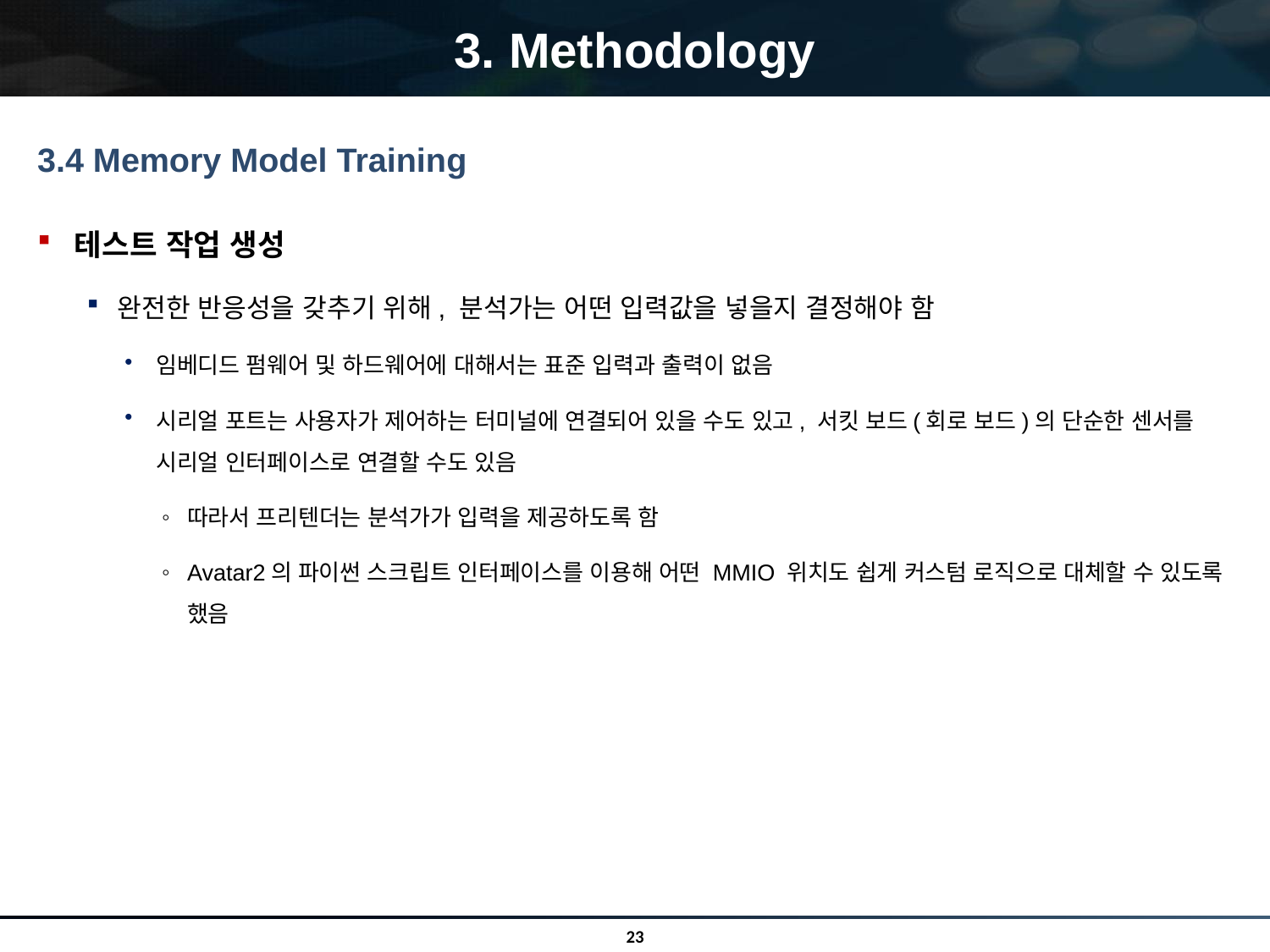

# 3. Methodology
3.4 Memory Model Training
테스트 작업 생성
완전한 반응성을 갖추기 위해, 분석가는 어떤 입력값을 넣을지 결정해야 함
임베디드 펌웨어 및 하드웨어에 대해서는 표준 입력과 출력이 없음
시리얼 포트는 사용자가 제어하는 터미널에 연결되어 있을 수도 있고, 서킷 보드(회로 보드)의 단순한 센서를 시리얼 인터페이스로 연결할 수도 있음
따라서 프리텐더는 분석가가 입력을 제공하도록 함
Avatar2의 파이썬 스크립트 인터페이스를 이용해 어떤 MMIO 위치도 쉽게 커스텀 로직으로 대체할 수 있도록 했음